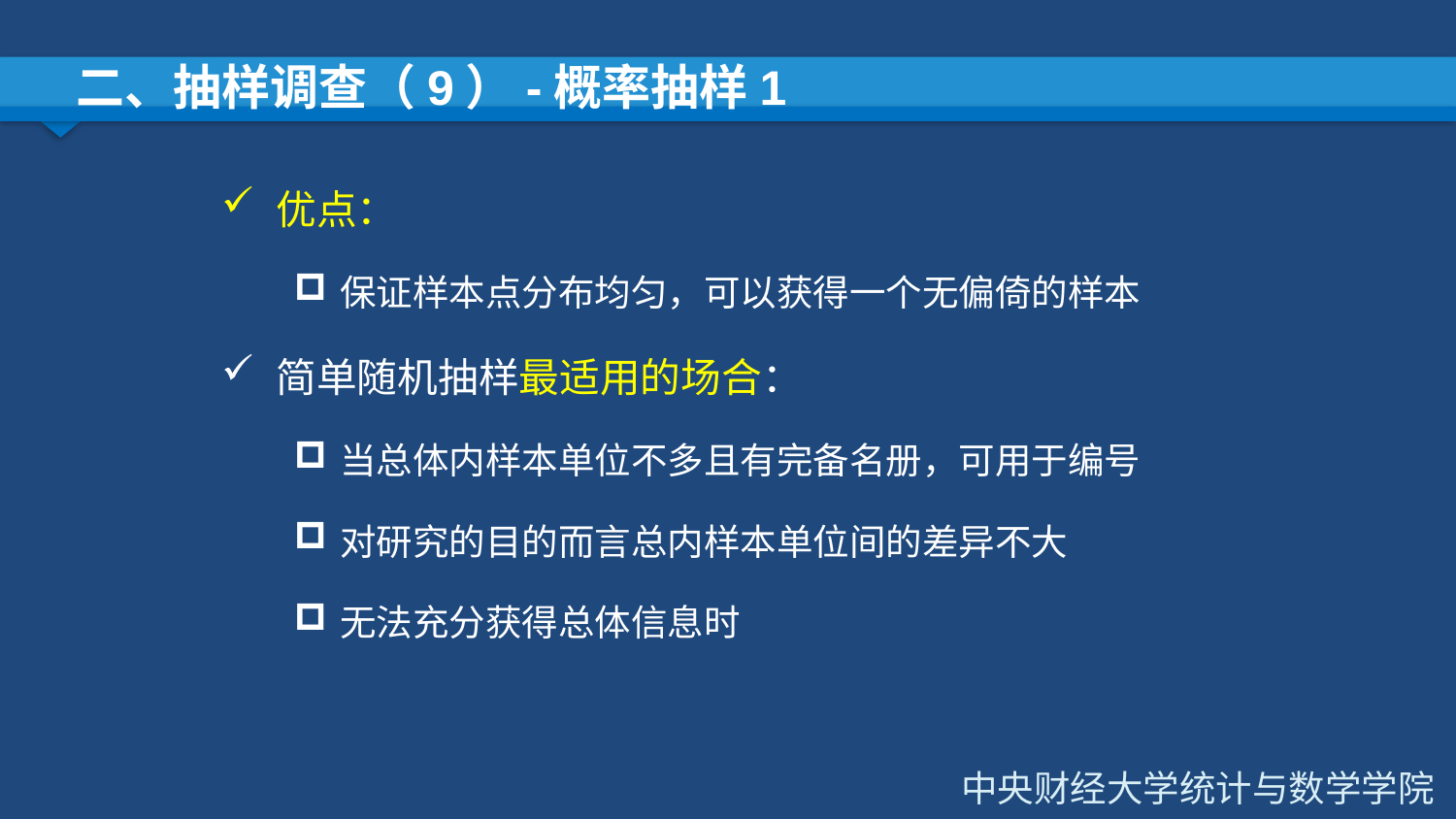

# 二、抽样调查（9）-概率抽样1
优点：
保证样本点分布均匀，可以获得一个无偏倚的样本
简单随机抽样最适用的场合：
当总体内样本单位不多且有完备名册，可用于编号
对研究的目的而言总内样本单位间的差异不大
无法充分获得总体信息时